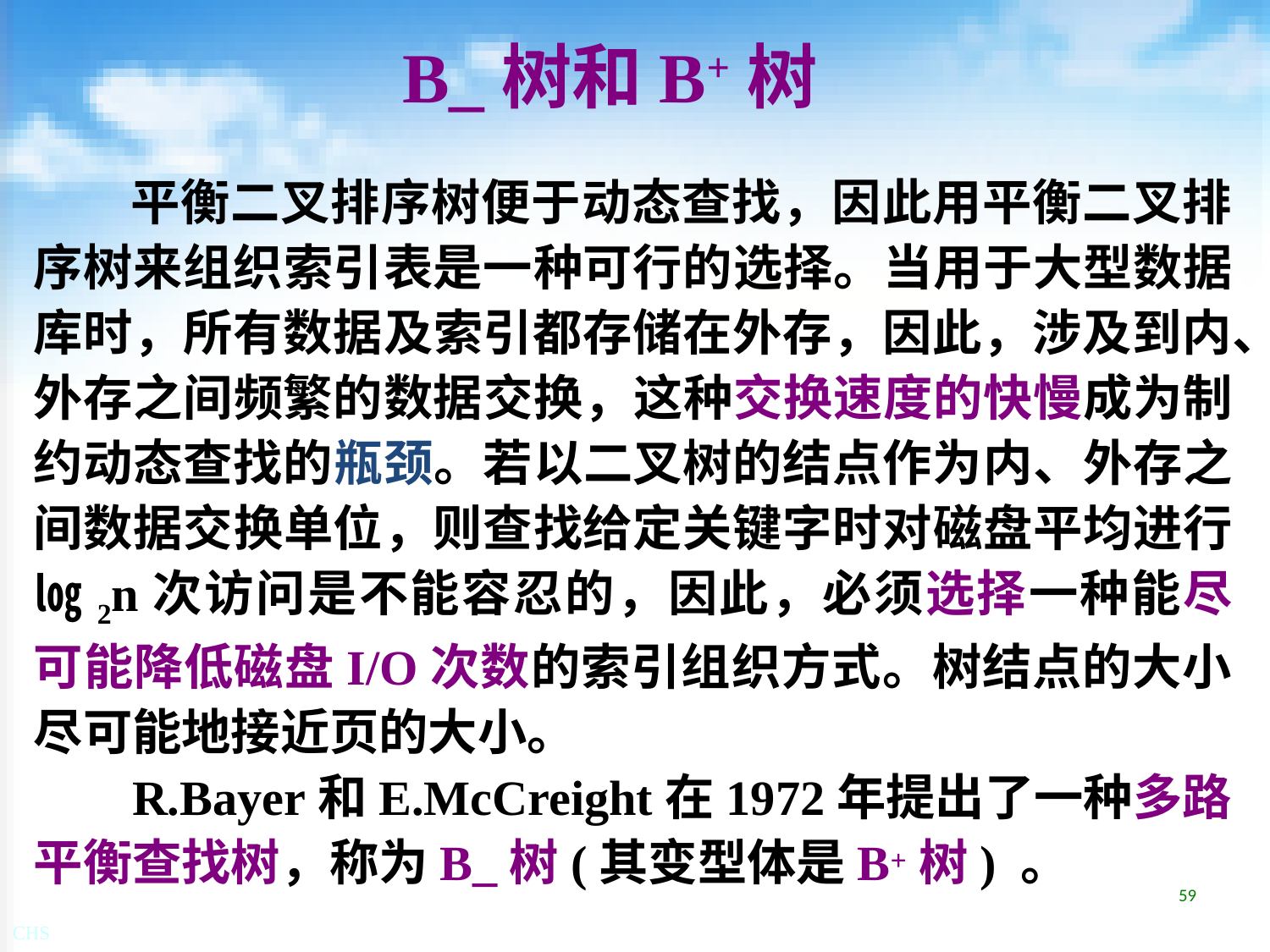

# B_树和B+树
       平衡二叉排序树便于动态查找，因此用平衡二叉排序树来组织索引表是一种可行的选择。当用于大型数据库时，所有数据及索引都存储在外存，因此，涉及到内、外存之间频繁的数据交换，这种交换速度的快慢成为制约动态查找的瓶颈。若以二叉树的结点作为内、外存之间数据交换单位，则查找给定关键字时对磁盘平均进行㏒2n次访问是不能容忍的，因此，必须选择一种能尽可能降低磁盘I/O次数的索引组织方式。树结点的大小尽可能地接近页的大小。
        R.Bayer和E.McCreight在1972年提出了一种多路平衡查找树，称为B_树(其变型体是B+树) 。
59